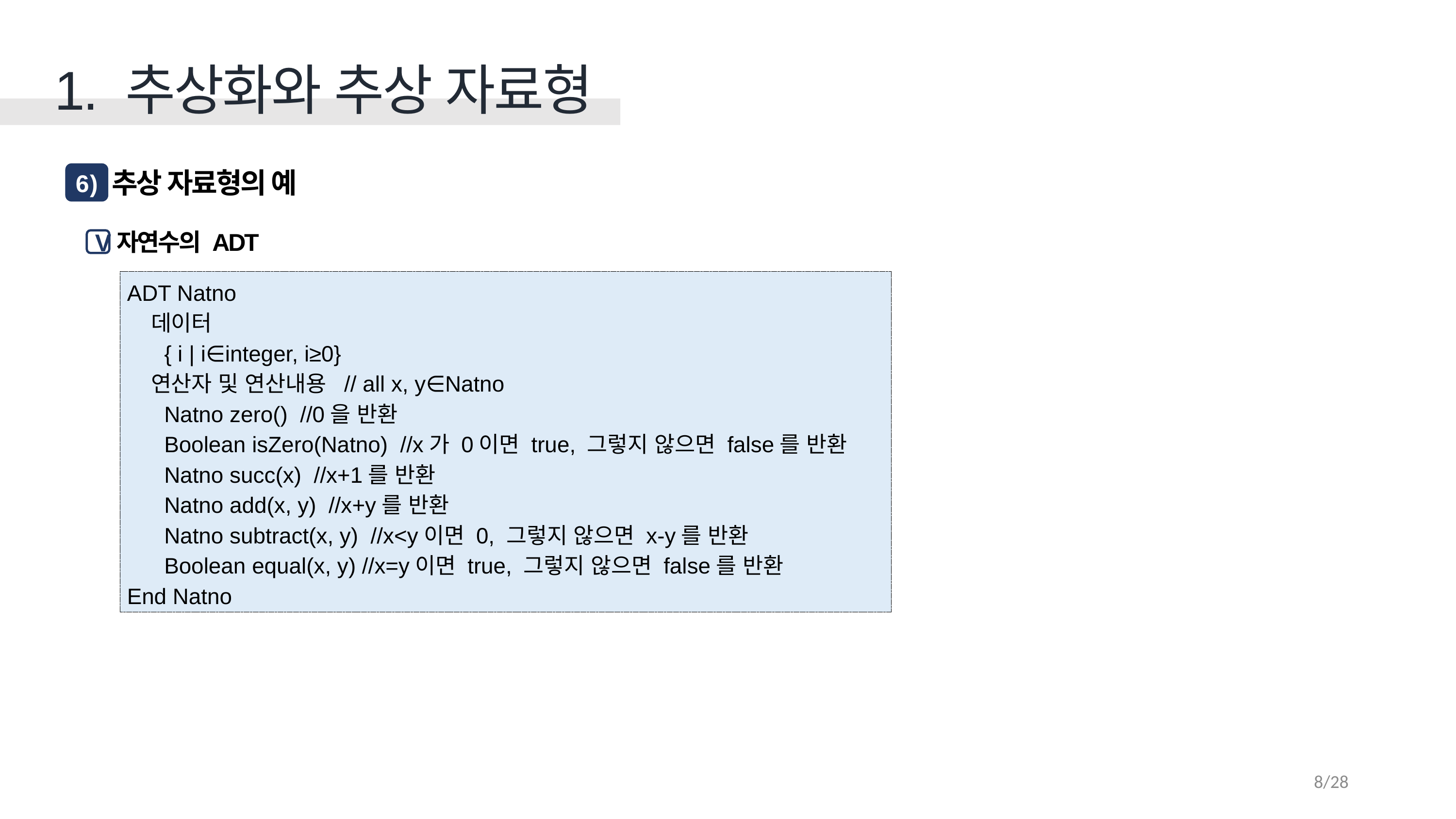

1. 추상화와 추상 자료형

추상 자료형의 예
6 )
자연수의 ADT
V
ADT Natno
   데이터
      { i | i∈integer, i≥0}
   연산자 및 연산내용  // all x, y∈Natno
      Natno zero()  //0을 반환
      Boolean isZero(Natno)  //x가 0이면 true, 그렇지 않으면 false를 반환
      Natno succ(x)  //x+1를 반환
      Natno add(x, y)  //x+y를 반환
      Natno subtract(x, y)  //x<y이면 0, 그렇지 않으면 x-y를 반환
      Boolean equal(x, y) //x=y이면 true, 그렇지 않으면 false를 반환
End Natno
8/28